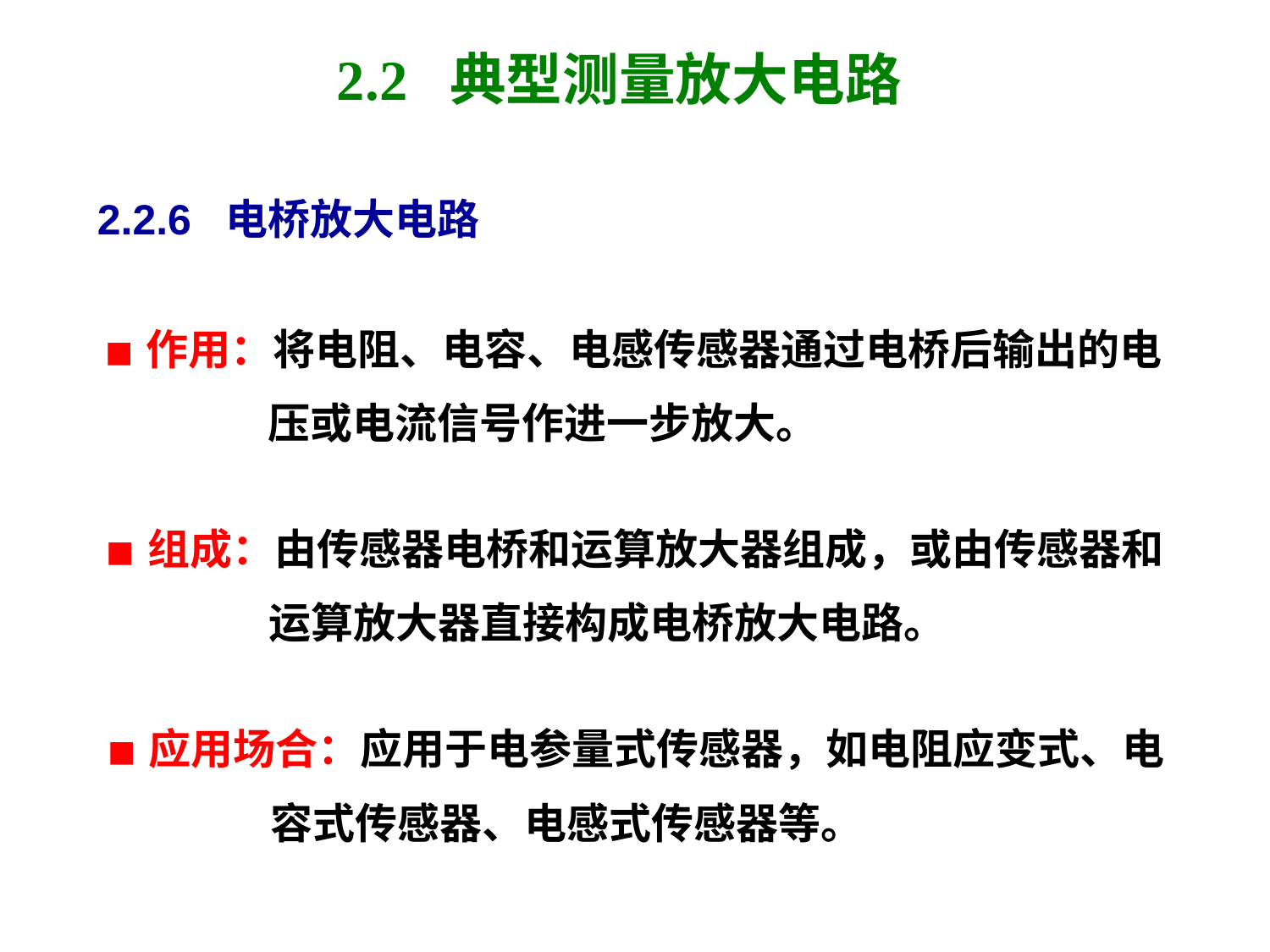

# 2.2  典型测量放大电路
2.2.6  电桥放大电路
■ 作用：将电阻、电容、电感传感器通过电桥后输出的电
                压或电流信号作进一步放大。
■ 组成：由传感器电桥和运算放大器组成，或由传感器和
                运算放大器直接构成电桥放大电路。
■ 应用场合：应用于电参量式传感器，如电阻应变式、电
                容式传感器、电感式传感器等。